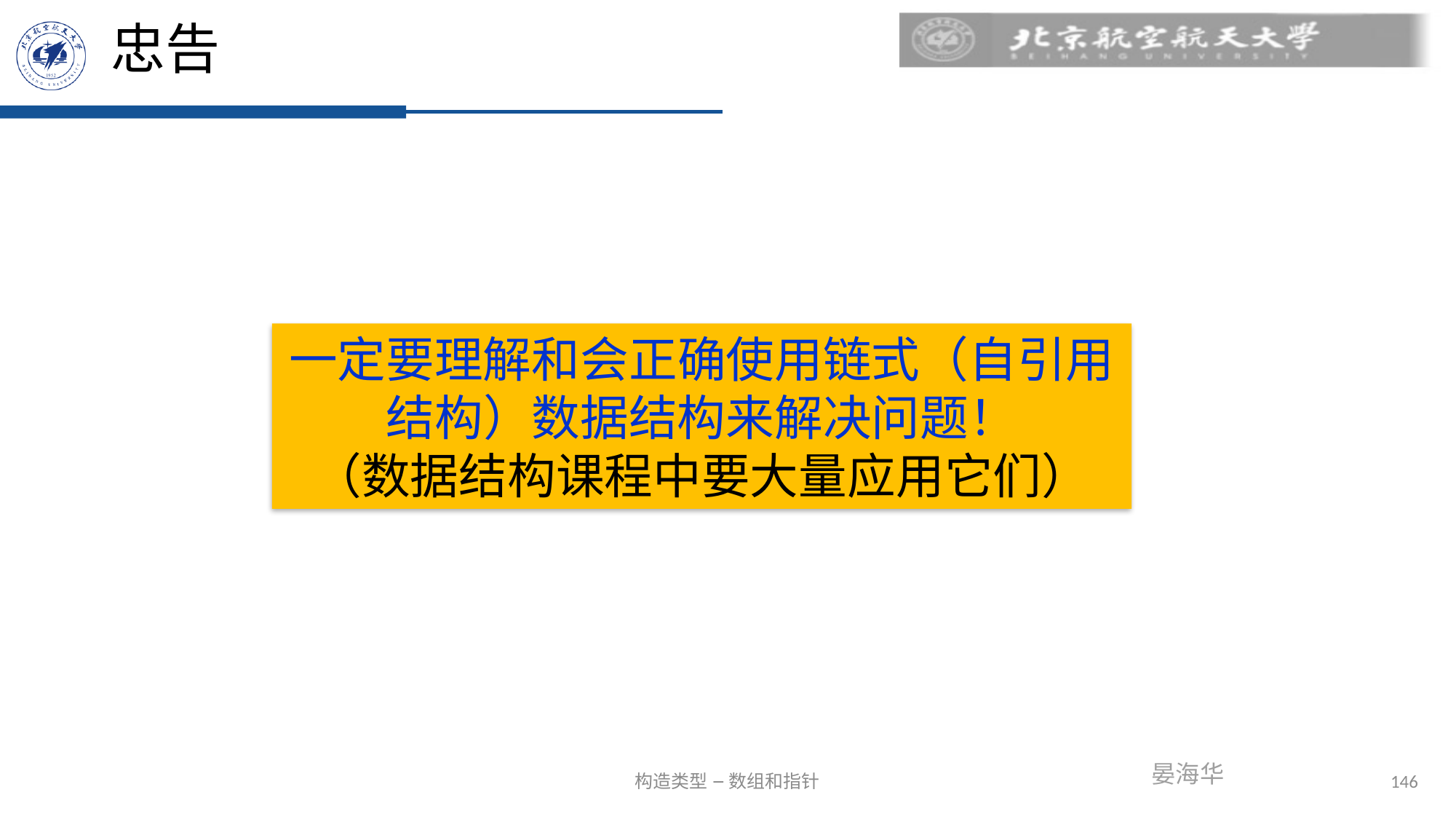

# 忠告
一定要理解和会正确使用链式（自引用结构）数据结构来解决问题！
（数据结构课程中要大量应用它们）
146
构造类型 – 数组和指针